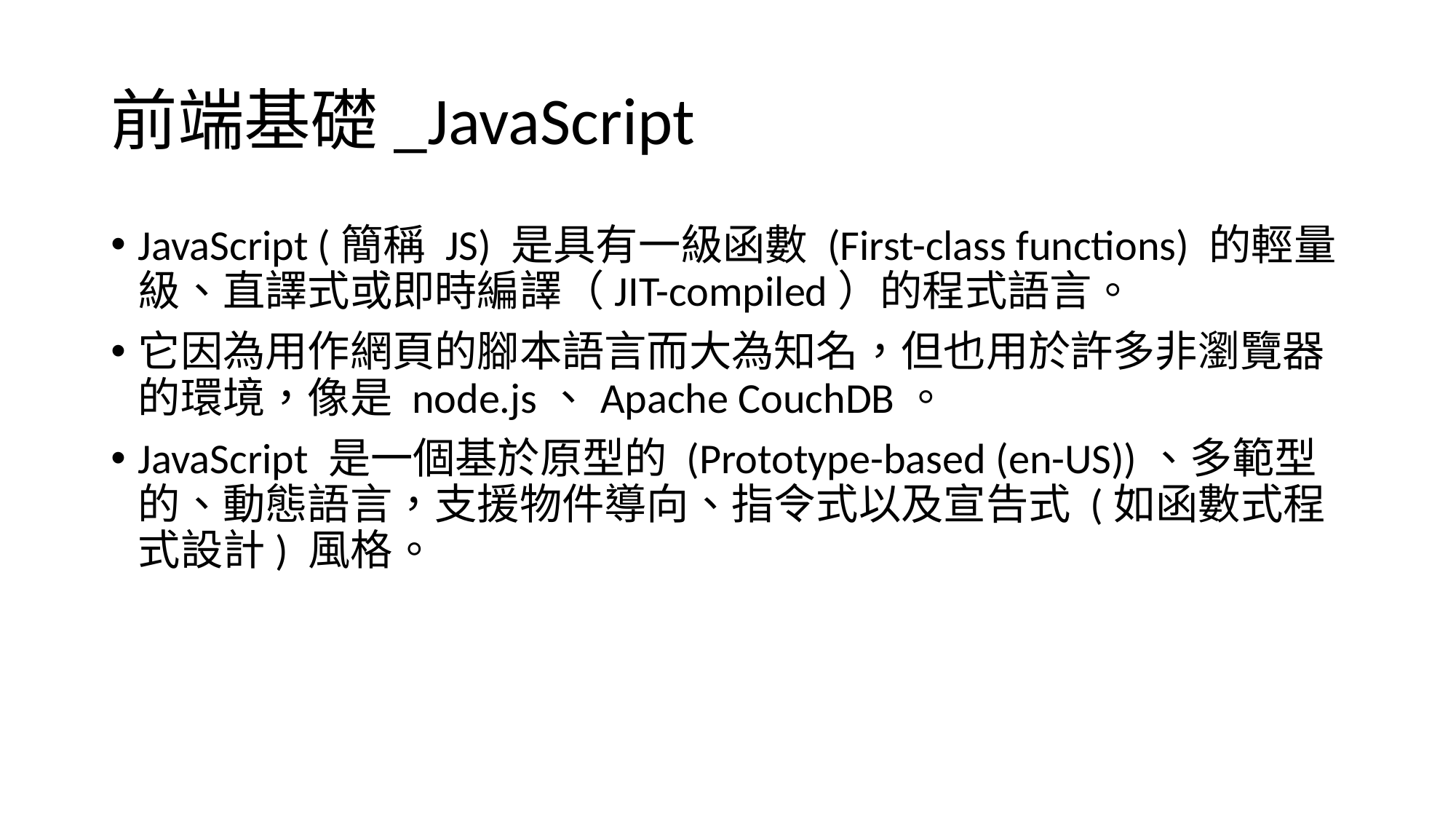

# 前端基礎_JavaScript
JavaScript (簡稱 JS) 是具有一級函數 (First-class functions) 的輕量級、直譯式或即時編譯（JIT-compiled）的程式語言。
它因為用作網頁的腳本語言而大為知名，但也用於許多非瀏覽器的環境，像是 node.js、Apache CouchDB。
JavaScript 是一個基於原型的 (Prototype-based (en-US))、多範型的、動態語言，支援物件導向、指令式以及宣告式 (如函數式程式設計) 風格。